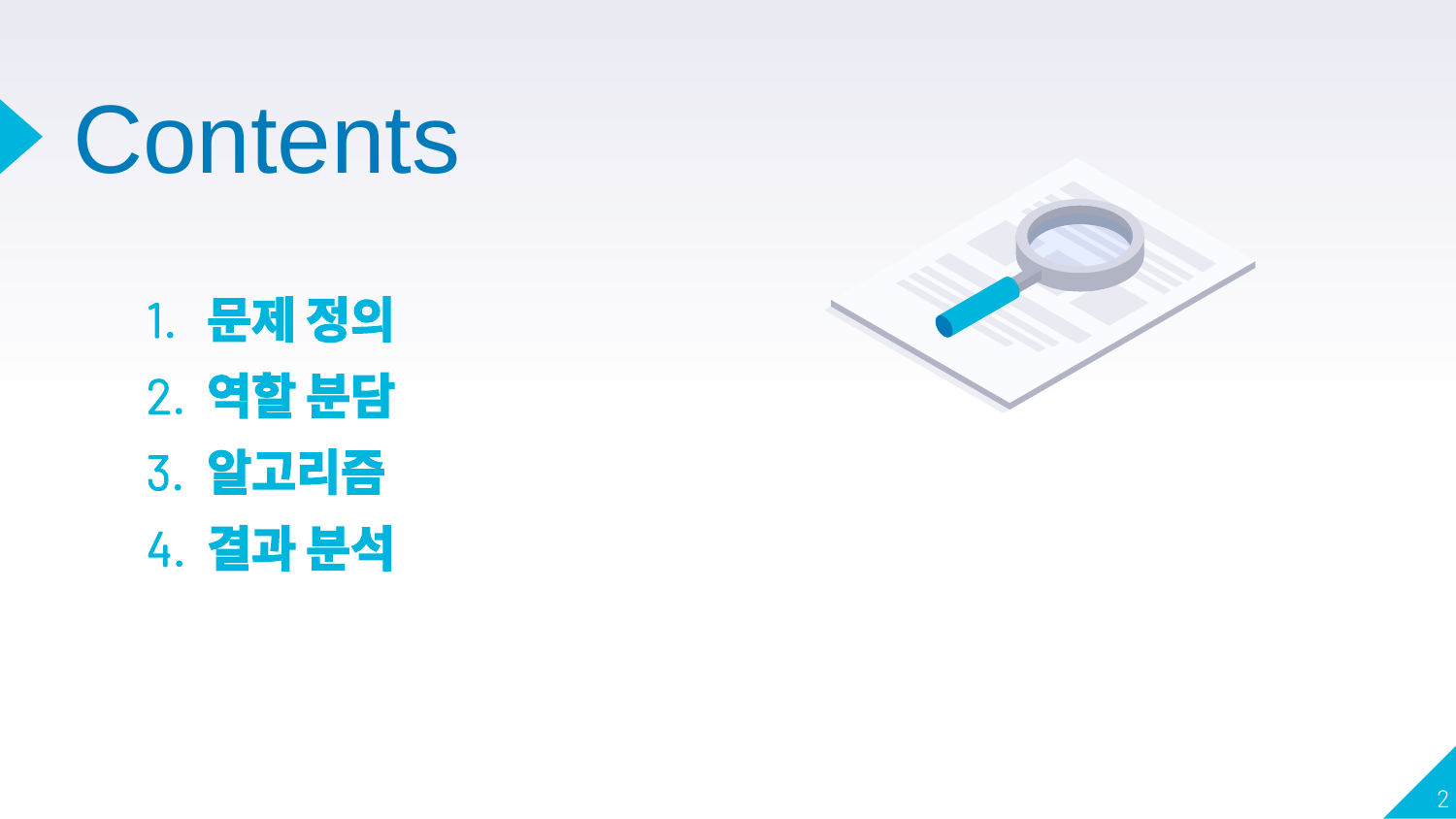

# Contents

문제 정의
역할 분담
알고리즘
결과 분석

2